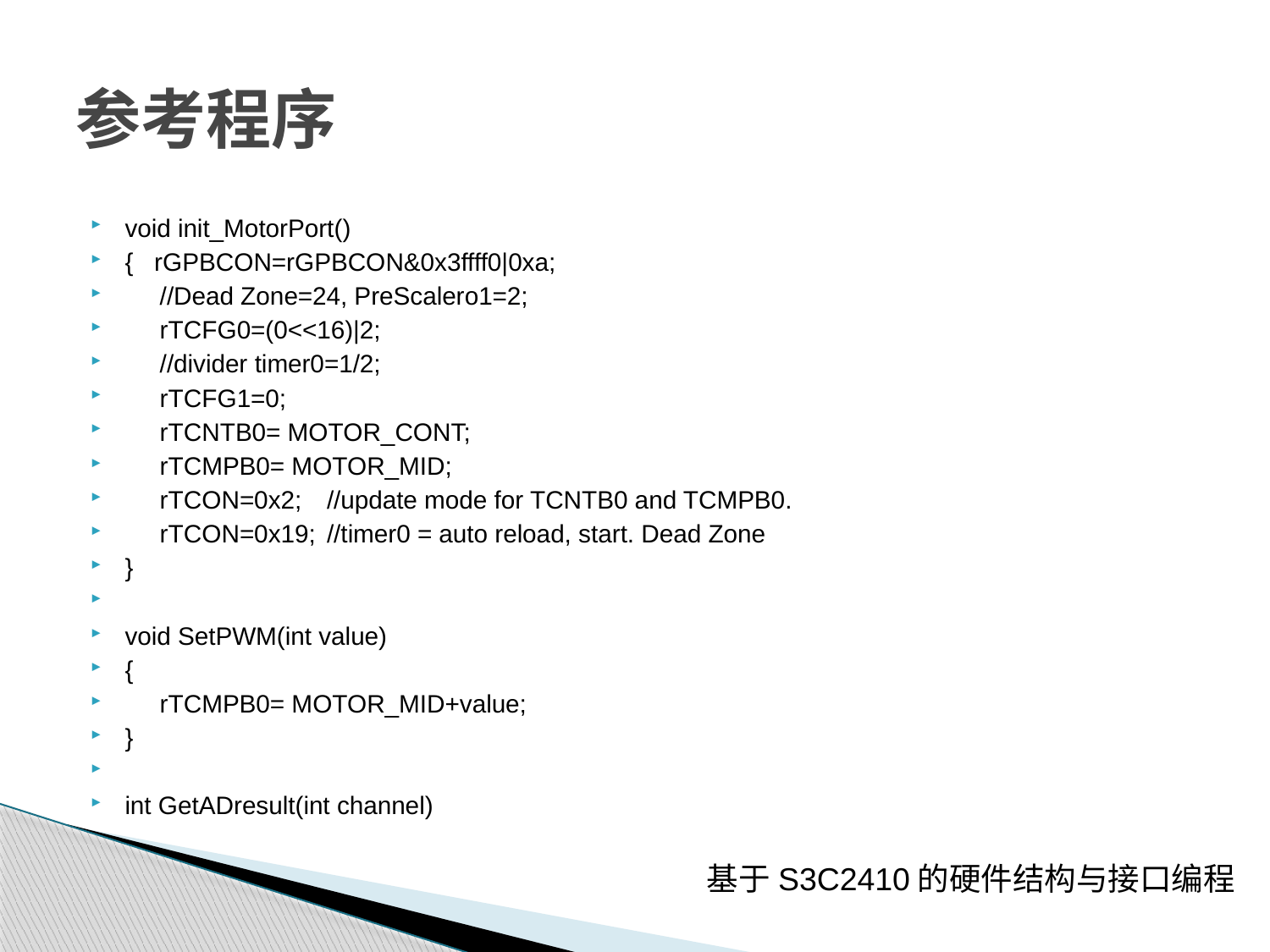

# 参考程序
void init_MotorPort()
{   rGPBCON=rGPBCON&0x3ffff0|0xa;
     //Dead Zone=24, PreScalero1=2;
     rTCFG0=(0<<16)|2;
     //divider timer0=1/2;
     rTCFG1=0;
     rTCNTB0= MOTOR_CONT;
     rTCMPB0= MOTOR_MID;
     rTCON=0x2;	//update mode for TCNTB0 and TCMPB0.
     rTCON=0x19;	//timer0 = auto reload, start. Dead Zone
}

void SetPWM(int value)
{
     rTCMPB0= MOTOR_MID+value;
}

int GetADresult(int channel)

基于S3C2410的硬件结构与接口编程